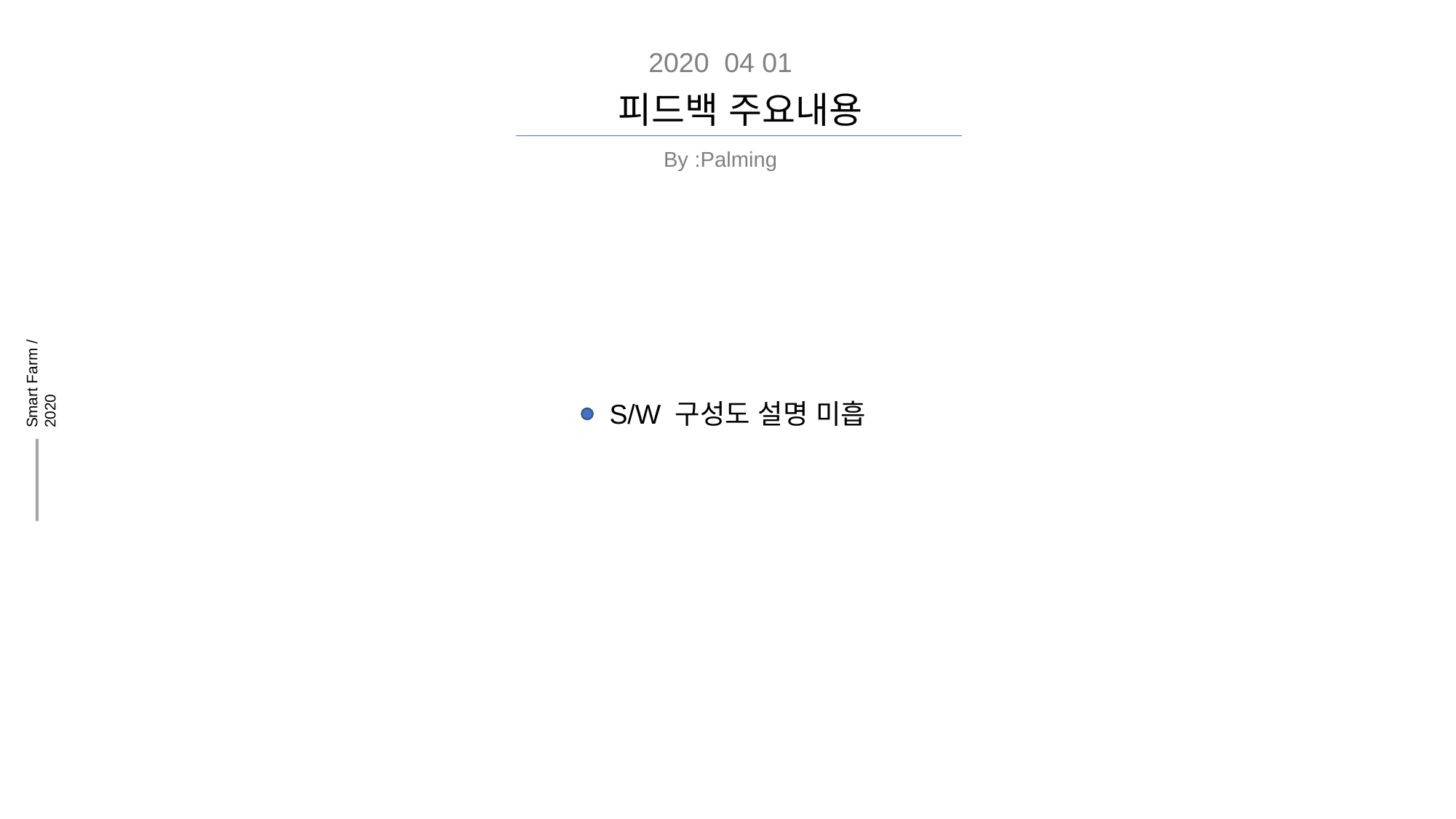

2020  04 01
피드백 주요내용

By :Palming
Smart Farm /   2020
S/W 구성도 설명 미흡